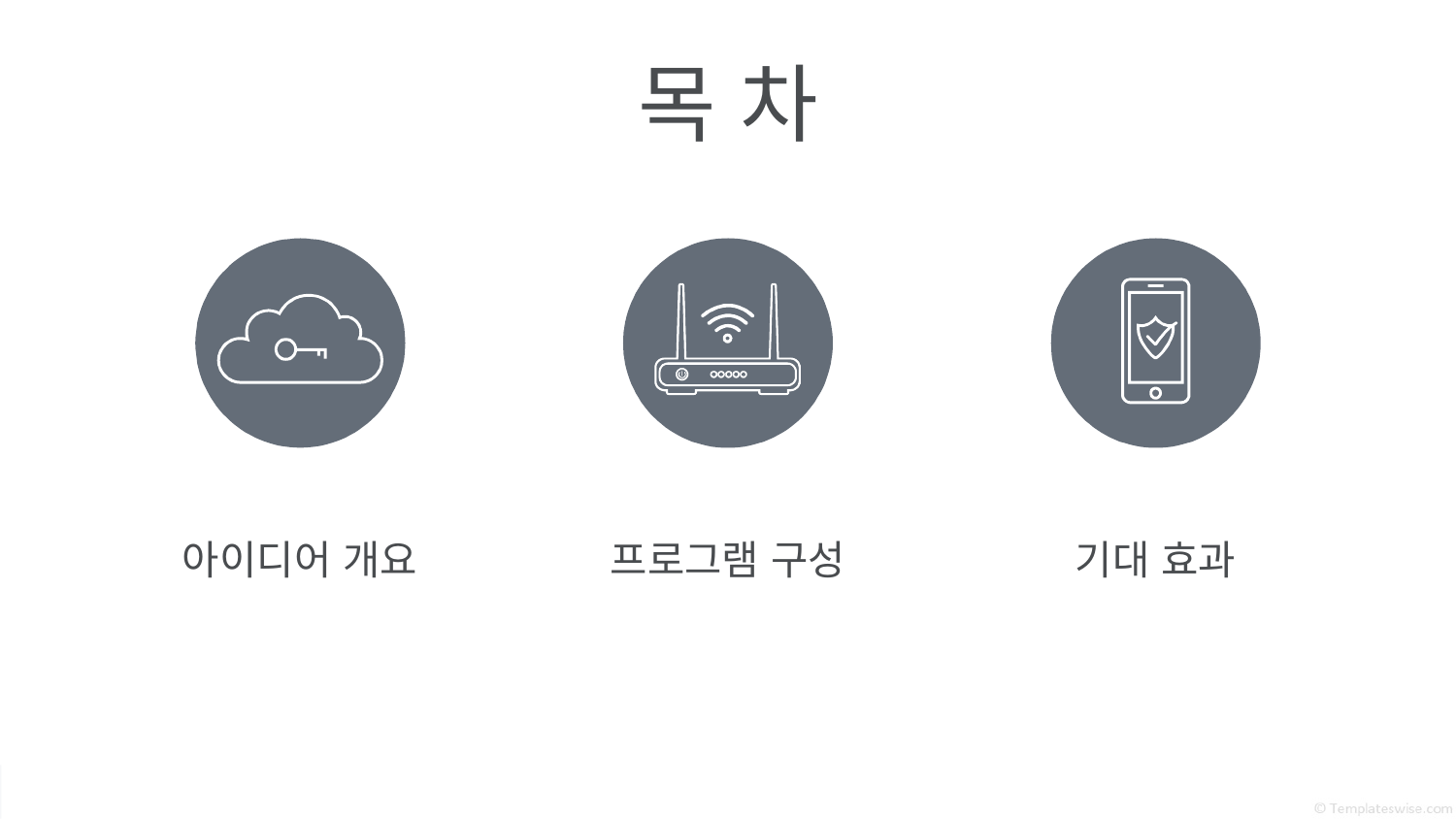

# 목 차
기대 효과
프로그램 구성
아이디어 개요